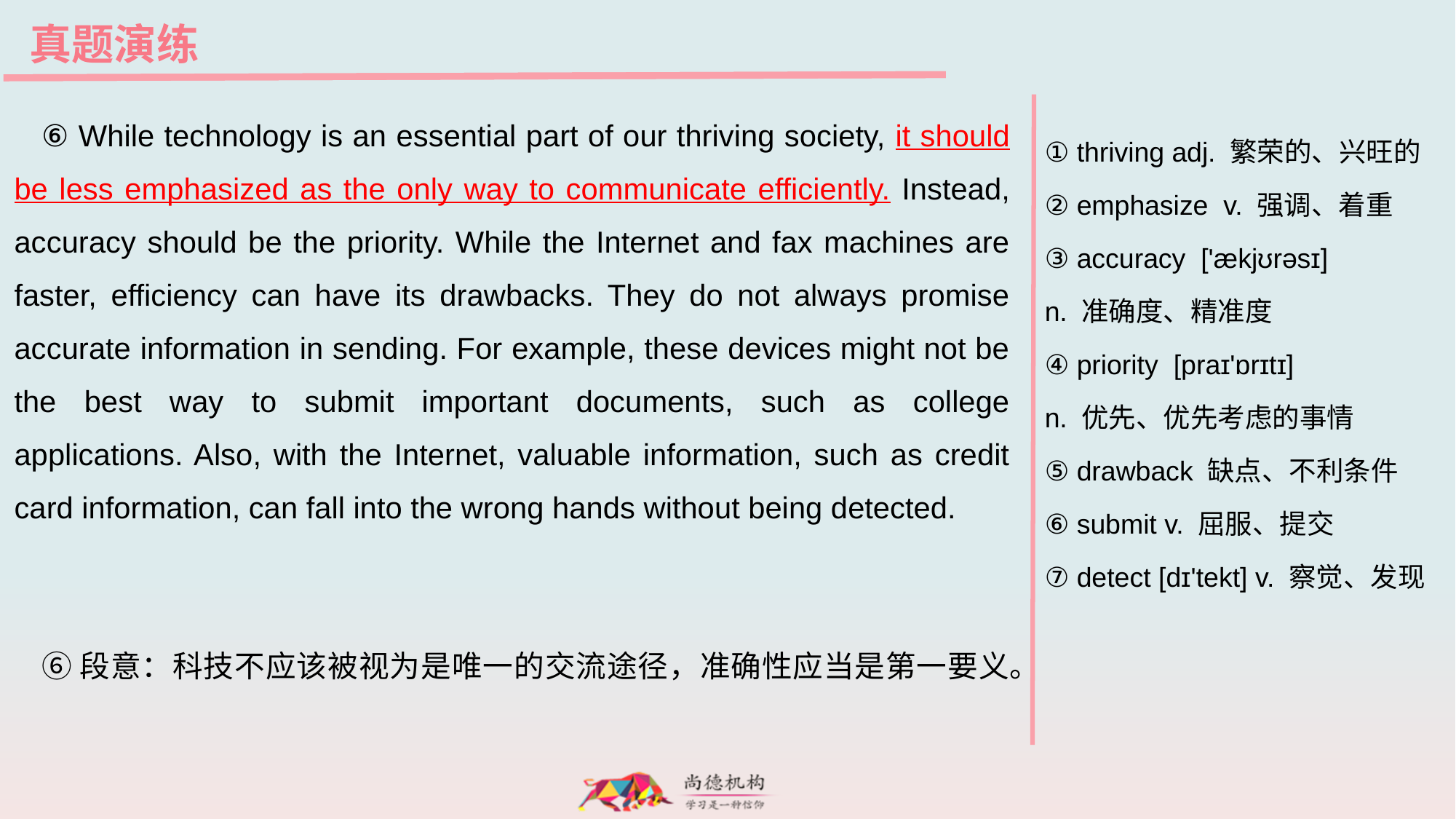

真题演练
⑥ While technology is an essential part of our thriving society, it should be less emphasized as the only way to communicate efficiently. Instead, accuracy should be the priority. While the Internet and fax machines are faster, efficiency can have its drawbacks. They do not always promise accurate information in sending. For example, these devices might not be the best way to submit important documents, such as college applications. Also, with the Internet, valuable information, such as credit card information, can fall into the wrong hands without being detected.

⑥段意：科技不应该被视为是唯一的交流途径，准确性应当是第一要义。

① thriving adj. 繁荣的、兴旺的
② emphasize  v. 强调、着重
③ accuracy  ['ækjʊrəsɪ]
n. 准确度、精准度
④ priority  [praɪ'ɒrɪtɪ]
n. 优先、优先考虑的事情
⑤ drawback 缺点、不利条件
⑥ submit v. 屈服、提交
⑦ detect [dɪ'tekt] v. 察觉、发现